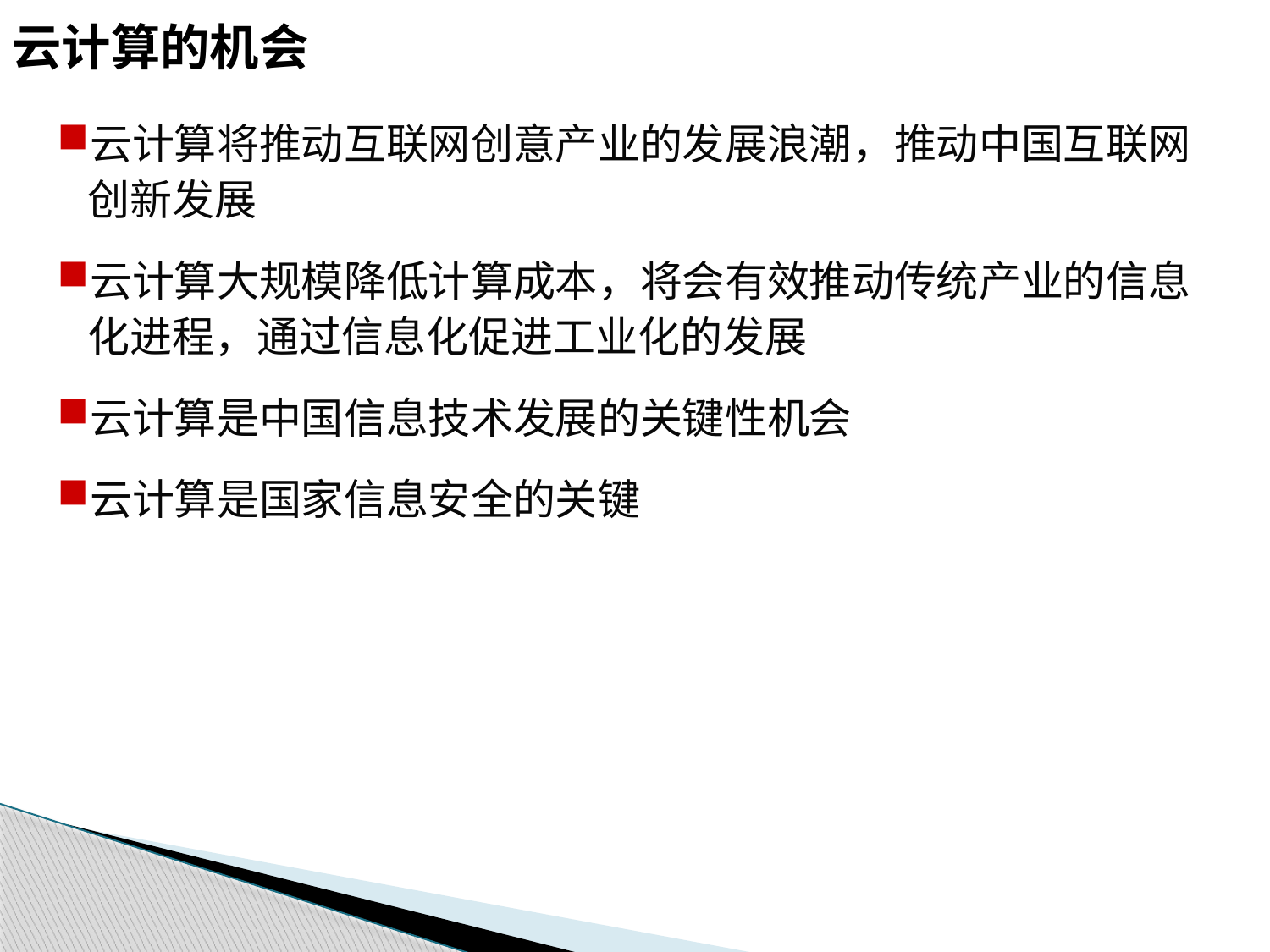

云计算的机会
云计算将推动互联网创意产业的发展浪潮，推动中国互联网创新发展
云计算大规模降低计算成本，将会有效推动传统产业的信息化进程，通过信息化促进工业化的发展
云计算是中国信息技术发展的关键性机会
云计算是国家信息安全的关键